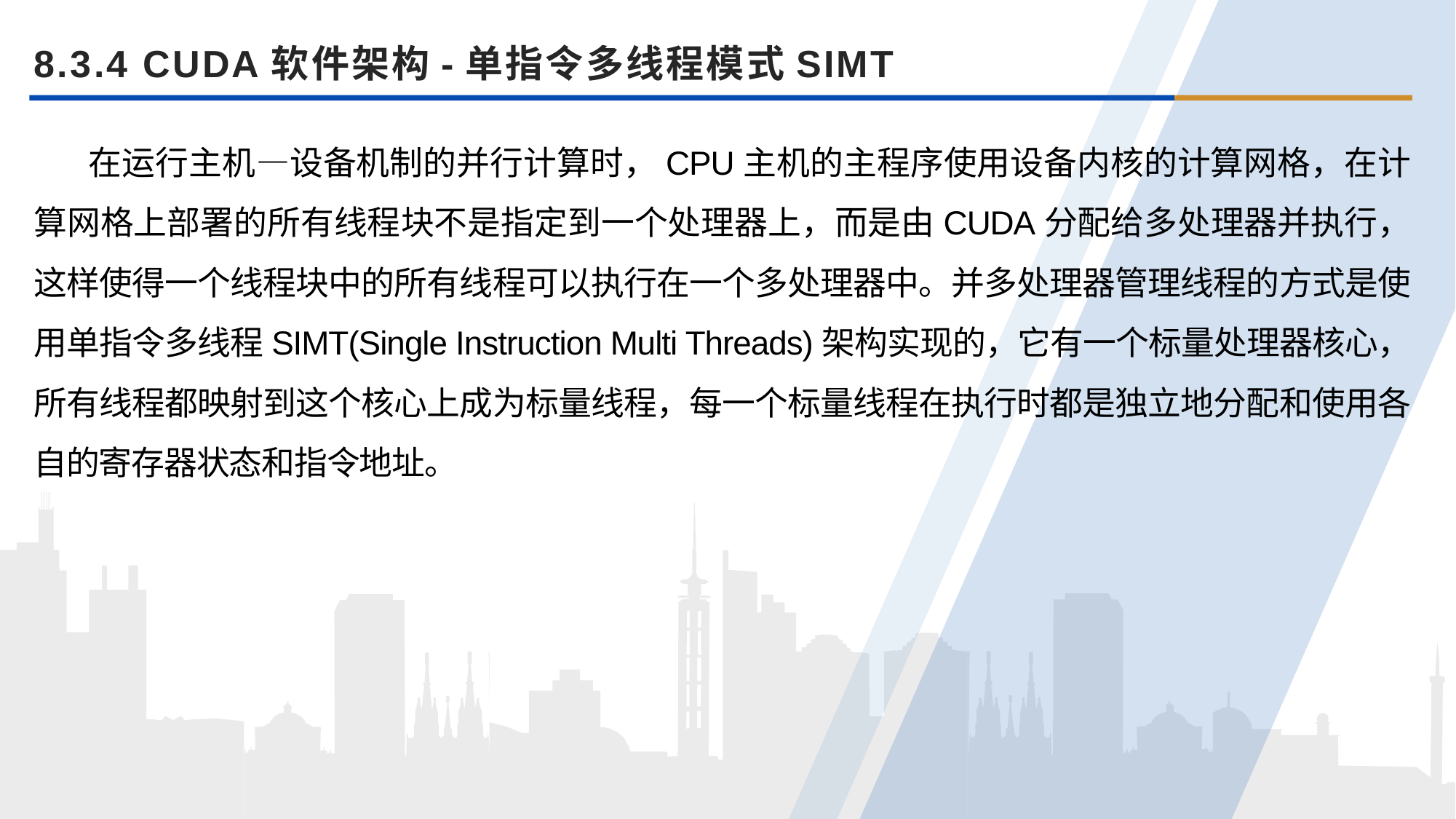

8.3.4 CUDA软件架构-单指令多线程模式SIMT
在运行主机—设备机制的并行计算时，CPU主机的主程序使用设备内核的计算网格，在计算网格上部署的所有线程块不是指定到一个处理器上，而是由CUDA分配给多处理器并执行，这样使得一个线程块中的所有线程可以执行在一个多处理器中。并多处理器管理线程的方式是使用单指令多线程SIMT(Single Instruction Multi Threads)架构实现的，它有一个标量处理器核心，所有线程都映射到这个核心上成为标量线程，每一个标量线程在执行时都是独立地分配和使用各自的寄存器状态和指令地址。